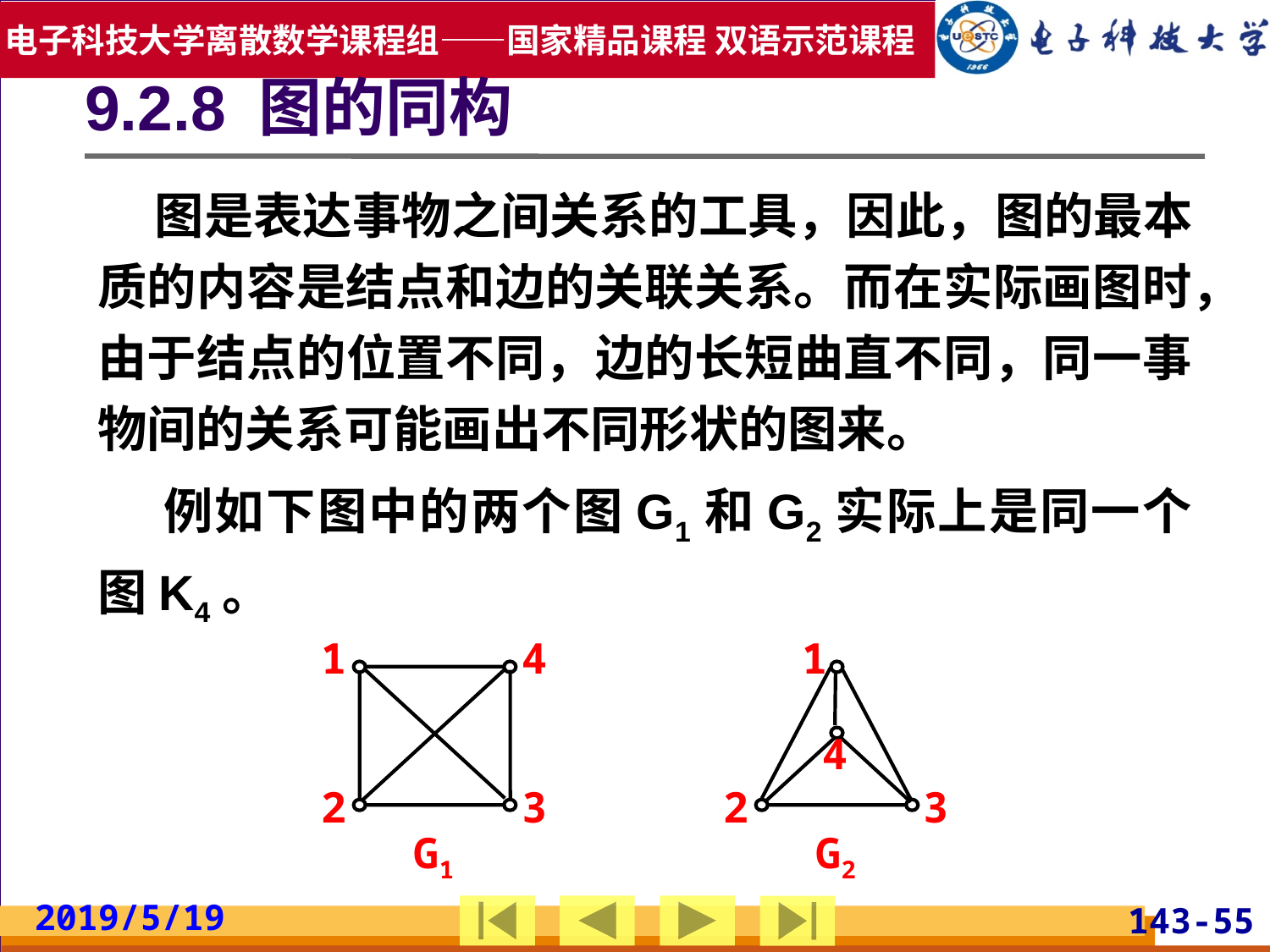

9.2.8 图的同构
    图是表达事物之间关系的工具，因此，图的最本质的内容是结点和边的关联关系。而在实际画图时，由于结点的位置不同，边的长短曲直不同，同一事物间的关系可能画出不同形状的图来。
    例如下图中的两个图G1和G2实际上是同一个图K4。
1
4
1

4

2
3
2
3

G1
G2
2019/5/19